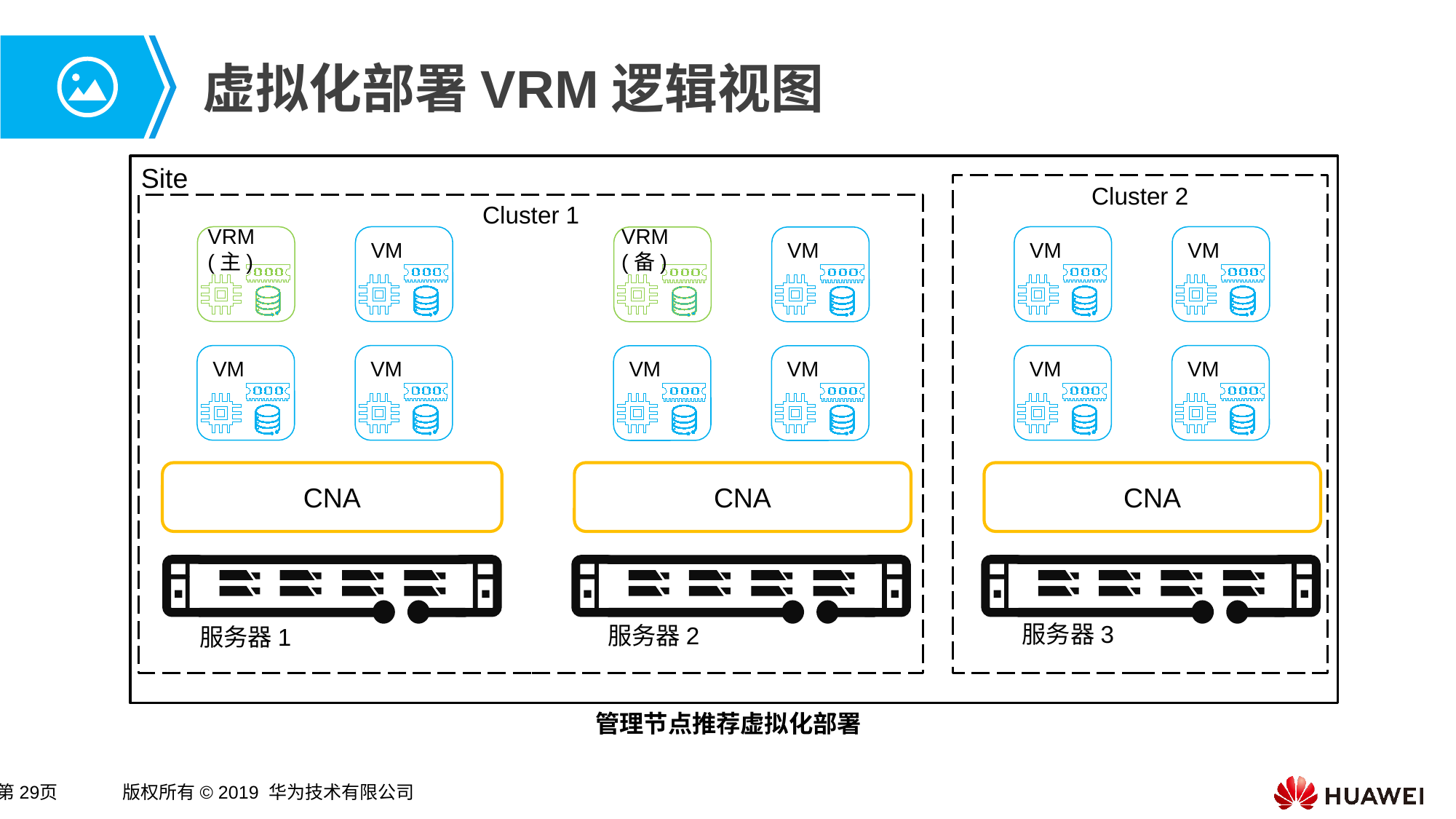

# 虚拟化部署VRM逻辑视图
Site
Cluster 2
Cluster 1

VM

VM

VM

VM

VRM(主)
VRM(备)
VM

VM

VM

VM

VM

VM

CNA
CNA
CNA

服务器3
服务器2
服务器1
管理节点推荐虚拟化部署